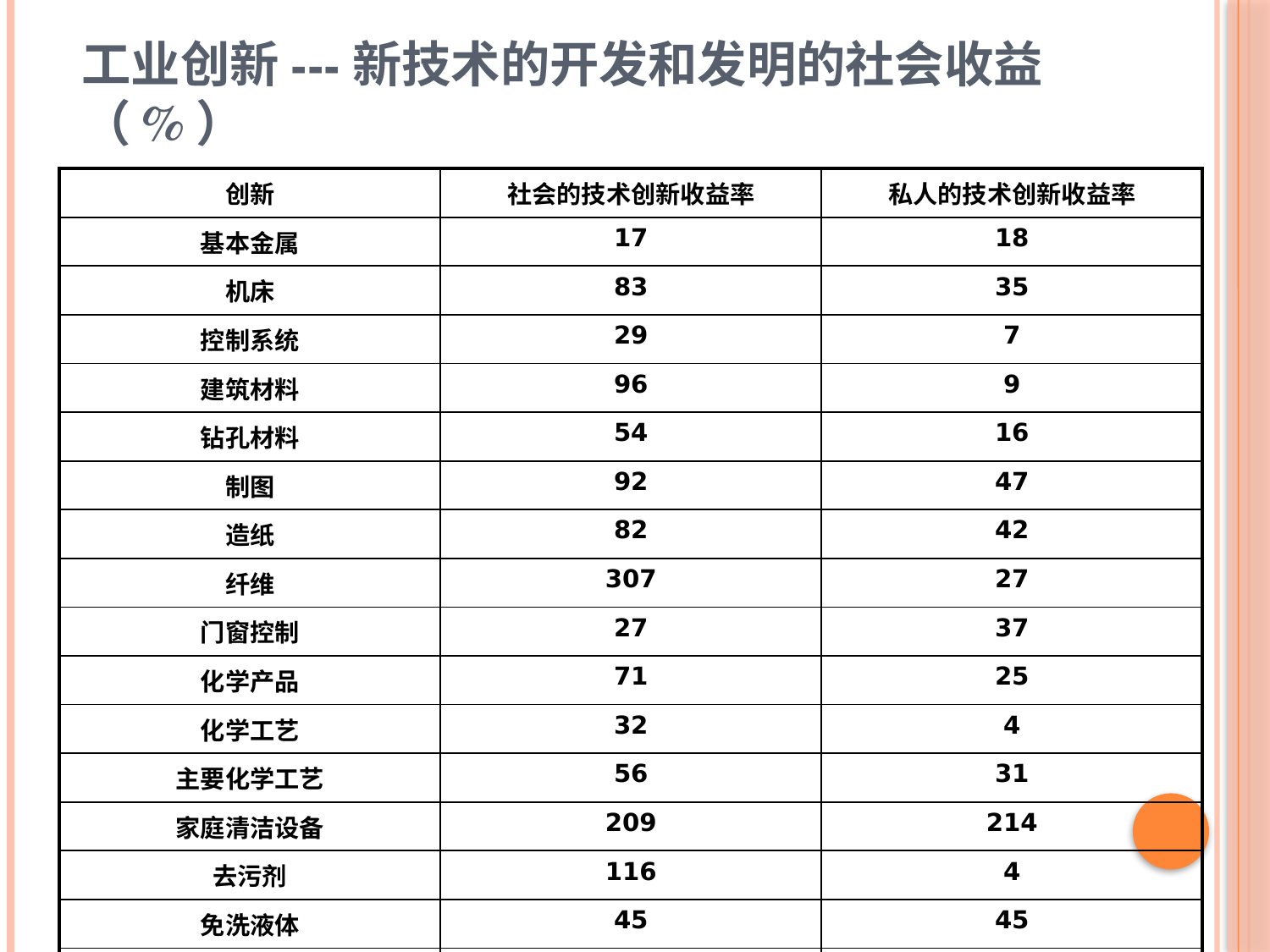

# 工业创新---新技术的开发和发明的社会收益（%）
| 创新 | 社会的技术创新收益率 | 私人的技术创新收益率 |
| --- | --- | --- |
| 基本金属 | 17 | 18 |
| 机床 | 83 | 35 |
| 控制系统 | 29 | 7 |
| 建筑材料 | 96 | 9 |
| 钻孔材料 | 54 | 16 |
| 制图 | 92 | 47 |
| 造纸 | 82 | 42 |
| 纤维 | 307 | 27 |
| 门窗控制 | 27 | 37 |
| 化学产品 | 71 | 25 |
| 化学工艺 | 32 | 4 |
| 主要化学工艺 | 56 | 31 |
| 家庭清洁设备 | 209 | 214 |
| 去污剂 | 116 | 4 |
| 免洗液体 | 45 | 45 |
| 平均 | 56 | 25 |